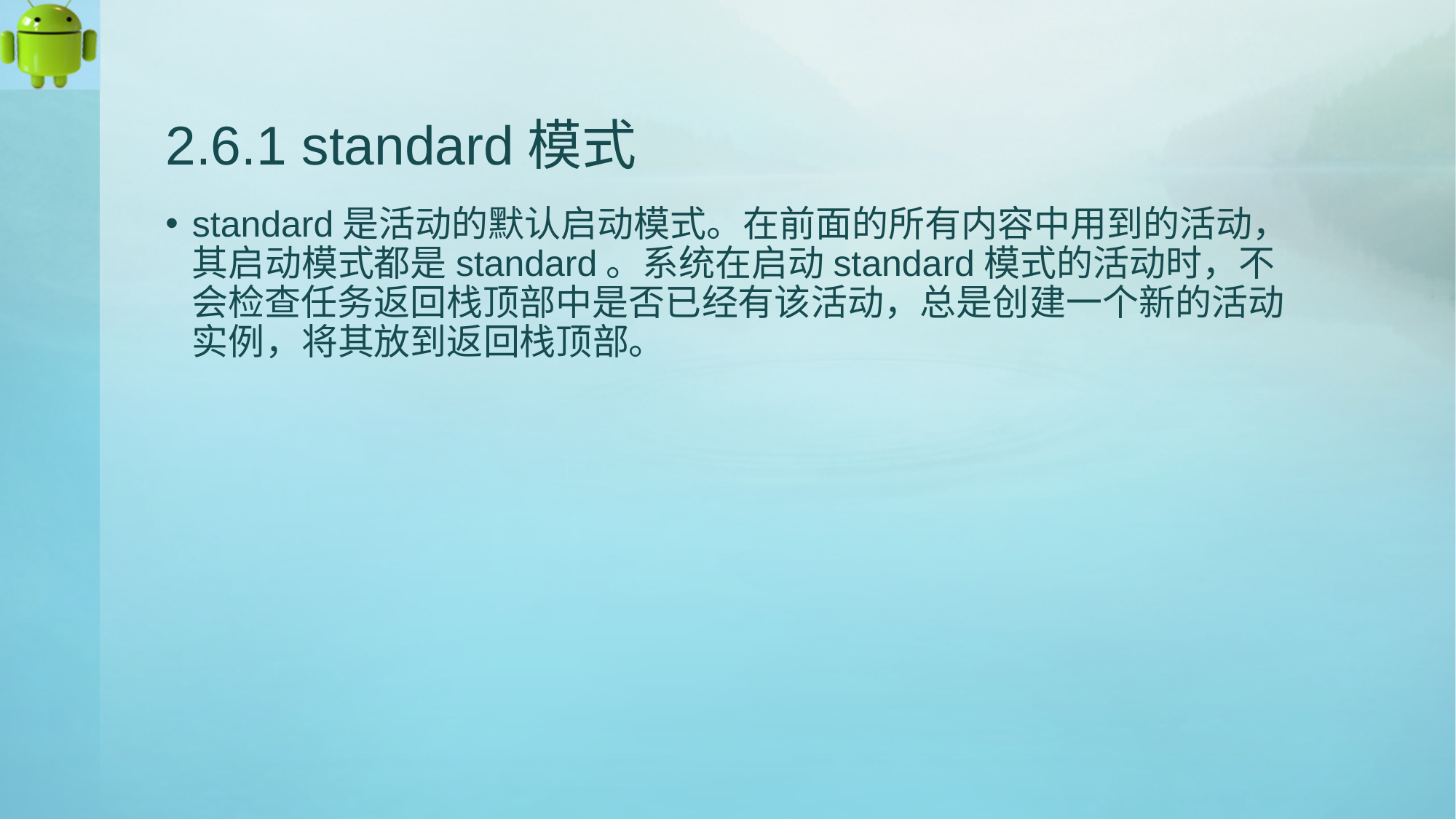

# 2.6.1 standard模式
standard是活动的默认启动模式。在前面的所有内容中用到的活动，其启动模式都是standard。系统在启动standard模式的活动时，不会检查任务返回栈顶部中是否已经有该活动，总是创建一个新的活动实例，将其放到返回栈顶部。